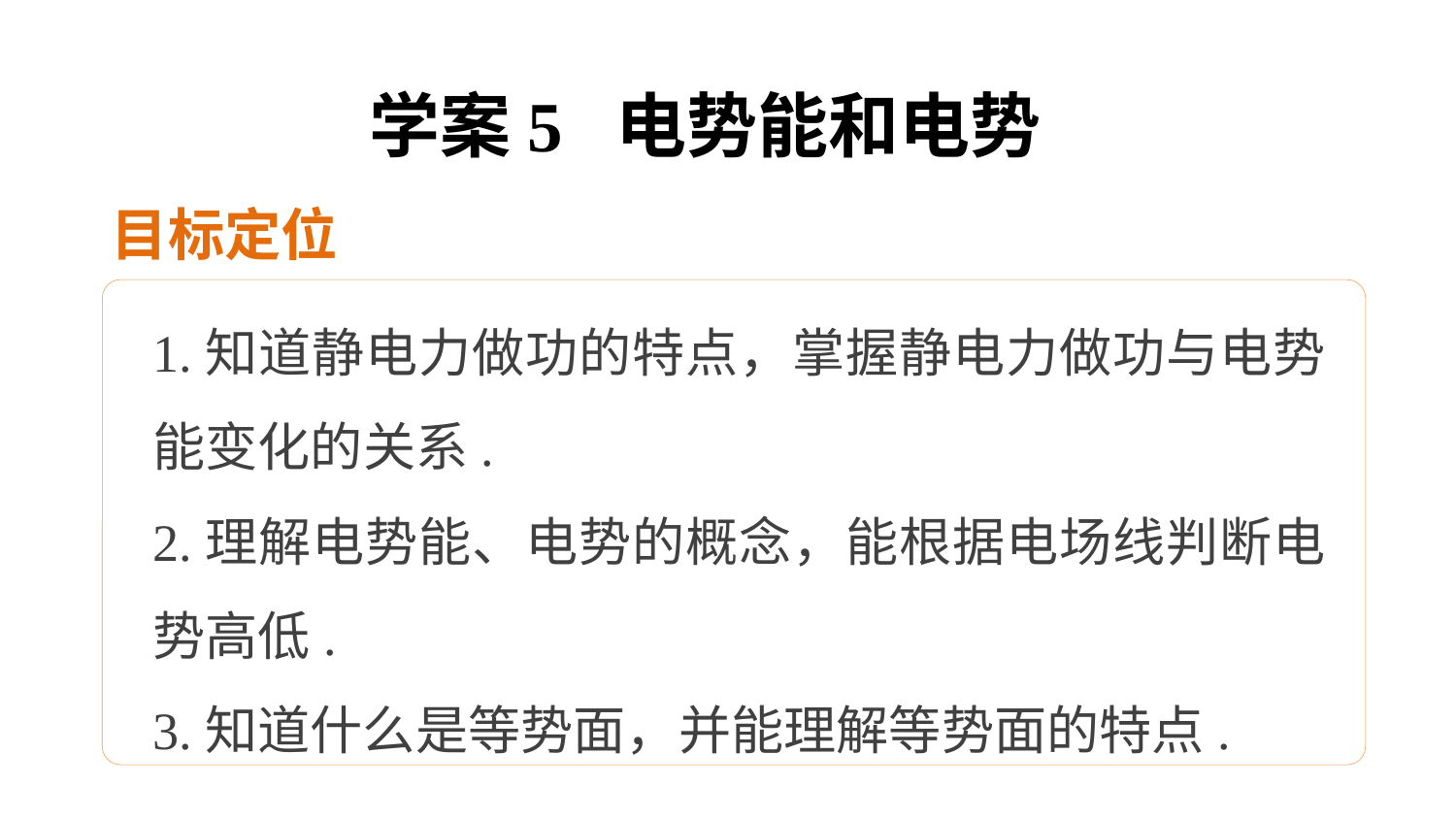

学案5  电势能和电势
目标定位

1.知道静电力做功的特点，掌握静电力做功与电势能变化的关系.
2.理解电势能、电势的概念，能根据电场线判断电势高低.
3.知道什么是等势面，并能理解等势面的特点.